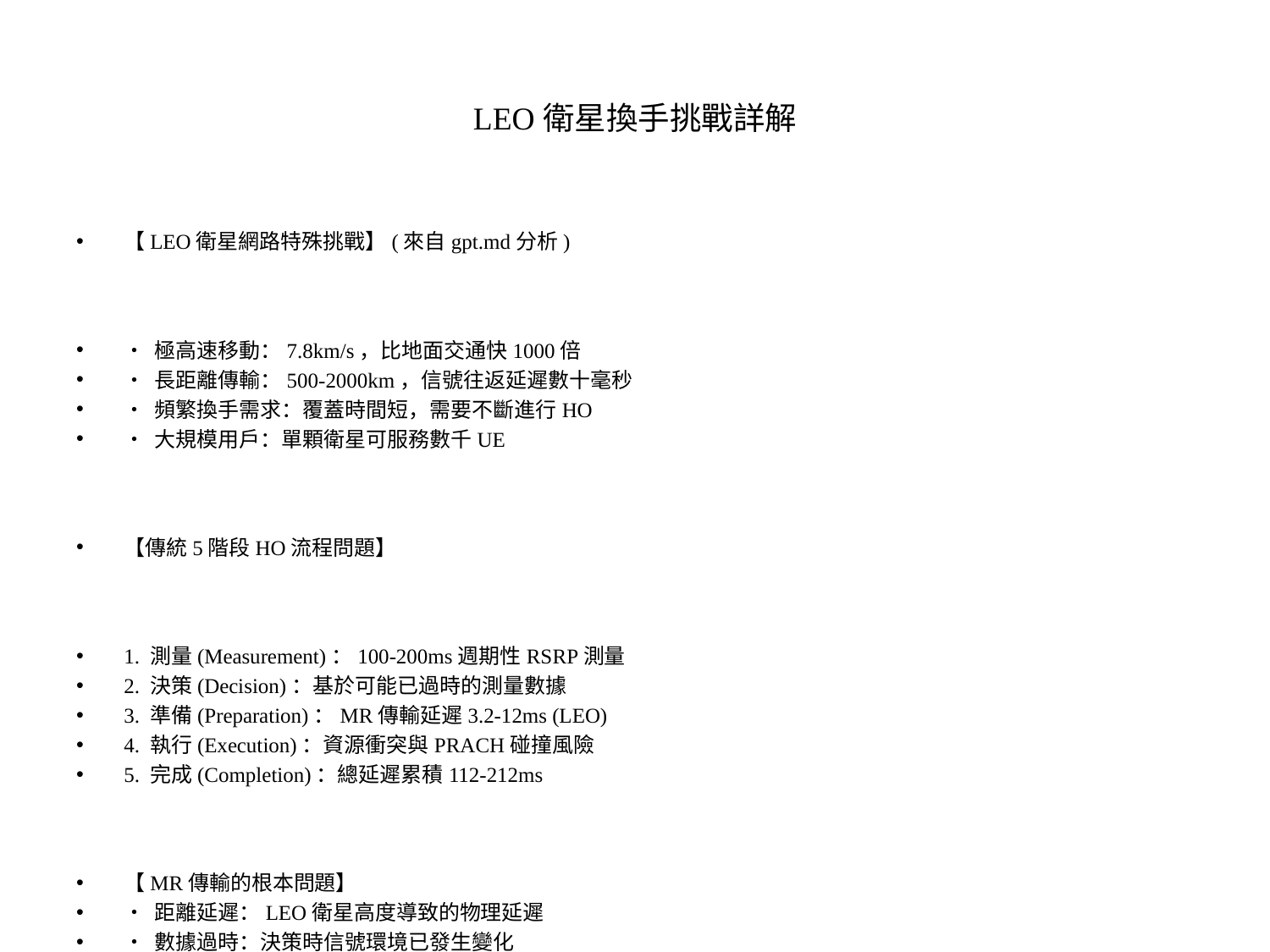

# LEO衛星換手挑戰詳解
【LEO衛星網路特殊挑戰】(來自gpt.md分析)

• 極高速移動：7.8km/s，比地面交通快1000倍
• 長距離傳輸：500-2000km，信號往返延遲數十毫秒
• 頻繁換手需求：覆蓋時間短，需要不斷進行HO
• 大規模用戶：單顆衛星可服務數千UE

【傳統5階段HO流程問題】

1. 測量(Measurement)：100-200ms週期性RSRP測量
2. 決策(Decision)：基於可能已過時的測量數據
3. 準備(Preparation)：MR傳輸延遲3.2-12ms (LEO)
4. 執行(Execution)：資源衝突與PRACH碰撞風險
5. 完成(Completion)：總延遲累積112-212ms

【MR傳輸的根本問題】
• 距離延遲：LEO衛星高度導致的物理延遲
• 數據過時：決策時信號環境已發生變化
• 功耗消耗：UE需要週期性上行傳輸MR
• 資源衝突：大量UE同時觸發A3事件造成衝突

【DHO創新的必要性】
✓ 消除MR傳輸延遲的迫切需求
✓ 提升換手決策的即時性
✓ 降低UE功耗消耗
✓ 實現多UE協調優化